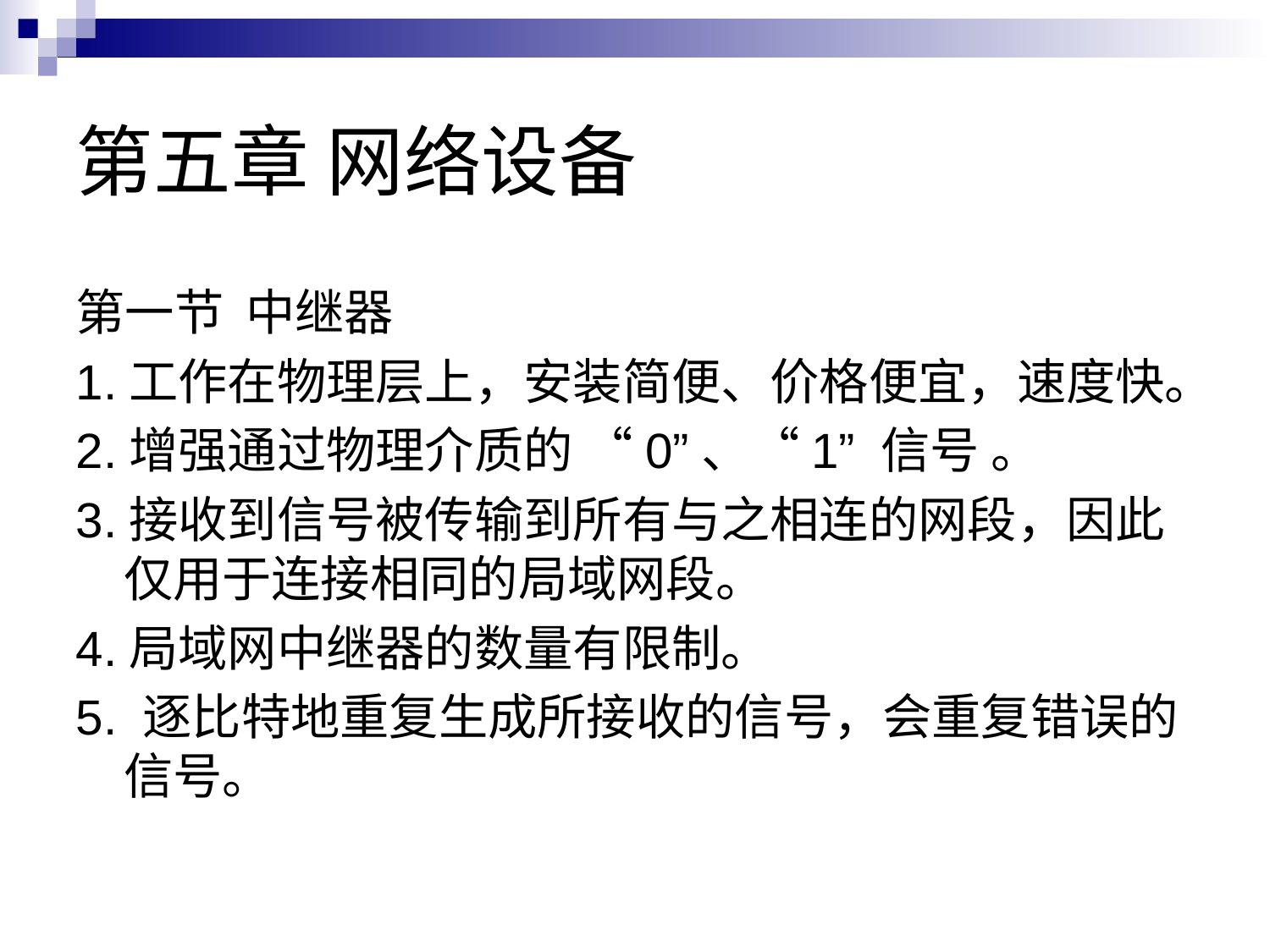

# 第五章 网络设备
第一节  中继器
1.工作在物理层上，安装简便、价格便宜，速度快。
2.增强通过物理介质的 “0”、“1” 信号 。
3.接收到信号被传输到所有与之相连的网段，因此仅用于连接相同的局域网段。
4.局域网中继器的数量有限制。
5. 逐比特地重复生成所接收的信号，会重复错误的信号。